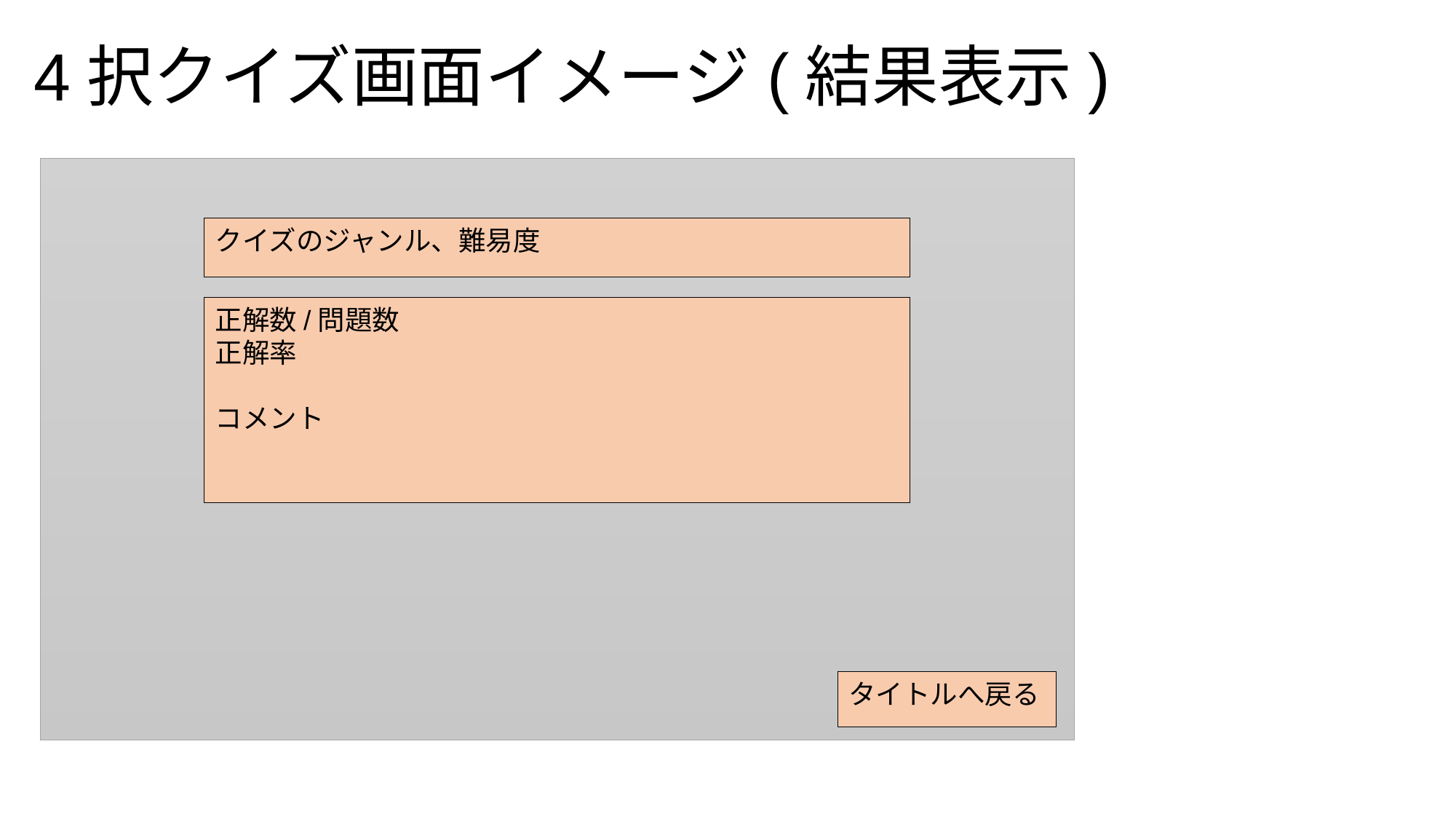

# 4択クイズ画面イメージ(結果表示)

クイズのジャンル、難易度
正解数/問題数
正解率

コメント
タイトルへ戻る